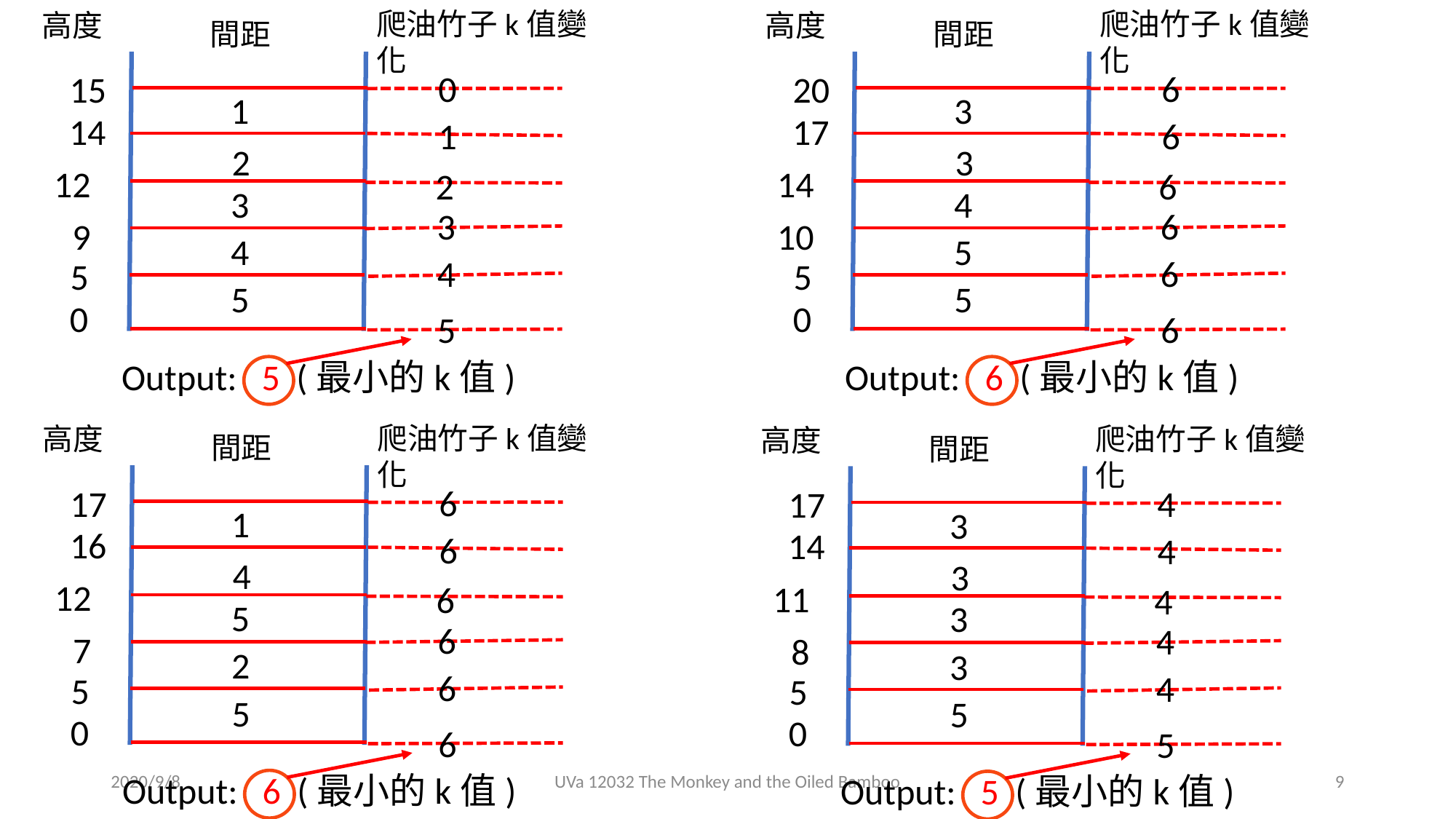

爬油竹子k值變化
高度
間距
0
15
1
14
1
2
12
2
3
3
9
4
4
5
5
0
5
Output:   5  (最小的k值)

爬油竹子k值變化
高度
間距
6
20
3
17
6
3
14
6
4
6
10
5
6
5
5
0
6
Output:   6  (最小的k值)

爬油竹子k值變化
爬油竹子k值變化
高度
高度
間距
間距
6
17
4
17
1
3
16
14
6
4
4
3
12
11
6
4
5
3
6
4
7
8
2
3
6
4
5
5
5
5
0
0
6
5
2020/9/8
UVa 12032 The Monkey and the Oiled Bamboo
9
Output:   6  (最小的k值)
Output:   5  (最小的k值)